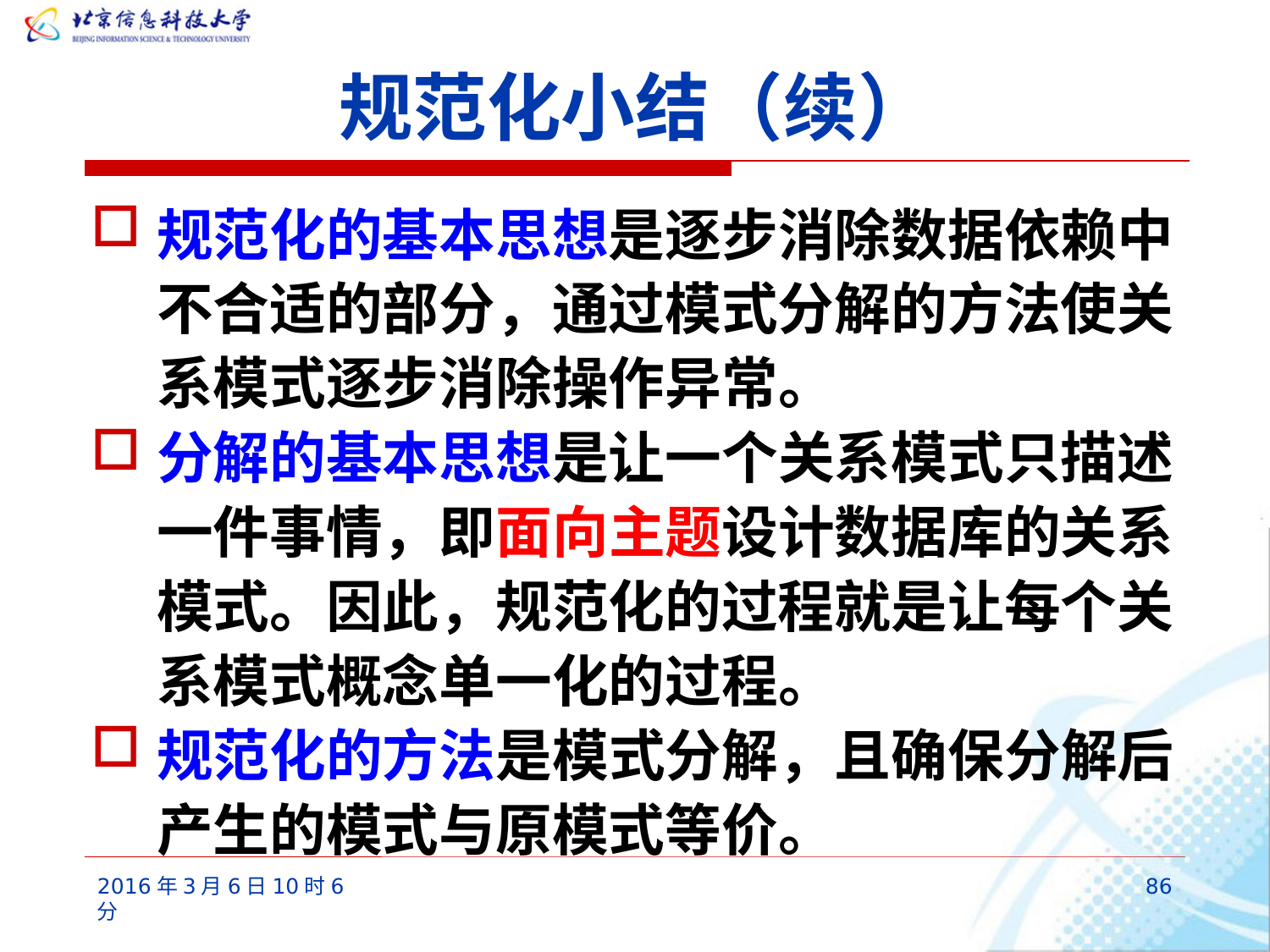

# 规范化小结（续）
规范化的基本思想是逐步消除数据依赖中不合适的部分，通过模式分解的方法使关系模式逐步消除操作异常。
分解的基本思想是让一个关系模式只描述一件事情，即面向主题设计数据库的关系模式。因此，规范化的过程就是让每个关系模式概念单一化的过程。
规范化的方法是模式分解，且确保分解后产生的模式与原模式等价。
2016年3月6日10时6分
86